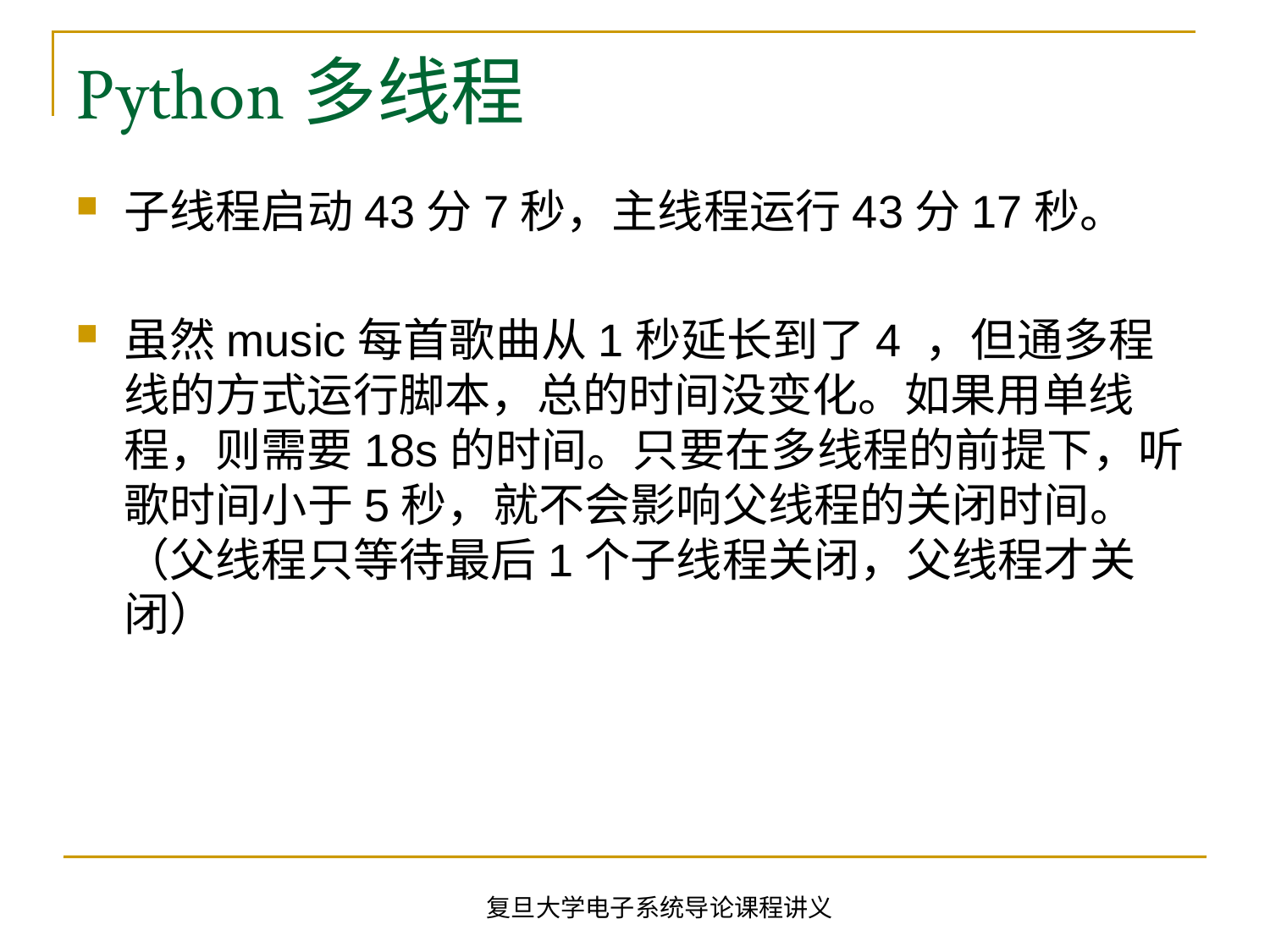

# Python多线程
子线程启动43分7秒，主线程运行43分17秒。

虽然music每首歌曲从1秒延长到了4 ，但通多程线的方式运行脚本，总的时间没变化。如果用单线程，则需要18s的时间。只要在多线程的前提下，听歌时间小于5秒，就不会影响父线程的关闭时间。 （父线程只等待最后1个子线程关闭，父线程才关闭）